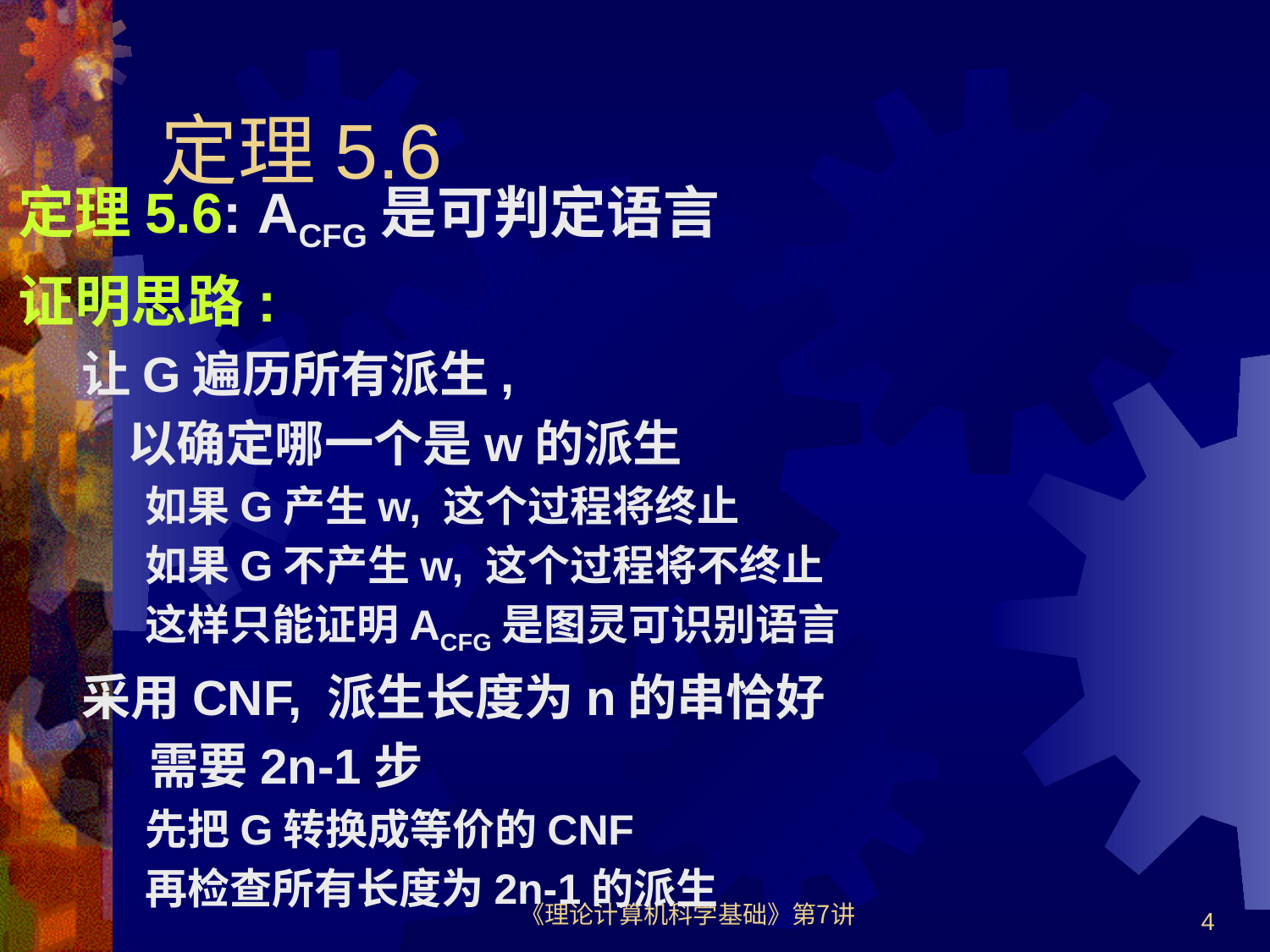

# 定理5.6
定理5.6: ACFG是可判定语言
证明思路:
让G遍历所有派生,
   以确定哪一个是w的派生
如果G产生w, 这个过程将终止
如果G不产生w, 这个过程将不终止
这样只能证明ACFG是图灵可识别语言
采用CNF, 派生长度为n的串恰好
     需要2n-1步
先把G转换成等价的CNF
再检查所有长度为2n-1的派生
《理论计算机科学基础》第7讲
4